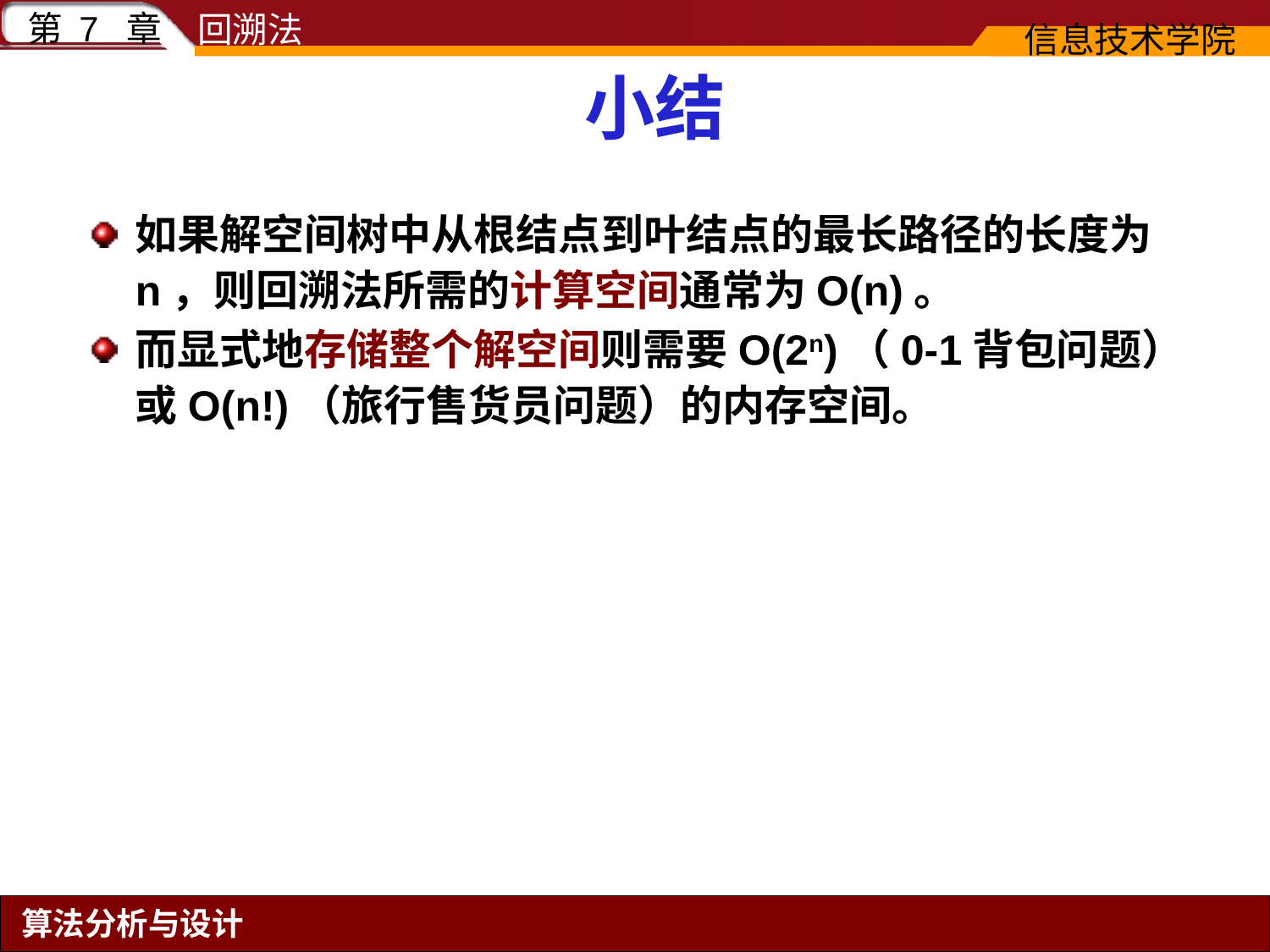

# 小结
如果解空间树中从根结点到叶结点的最长路径的长度为n，则回溯法所需的计算空间通常为O(n)。
而显式地存储整个解空间则需要O(2n)（0-1背包问题）或O(n!)（旅行售货员问题）的内存空间。